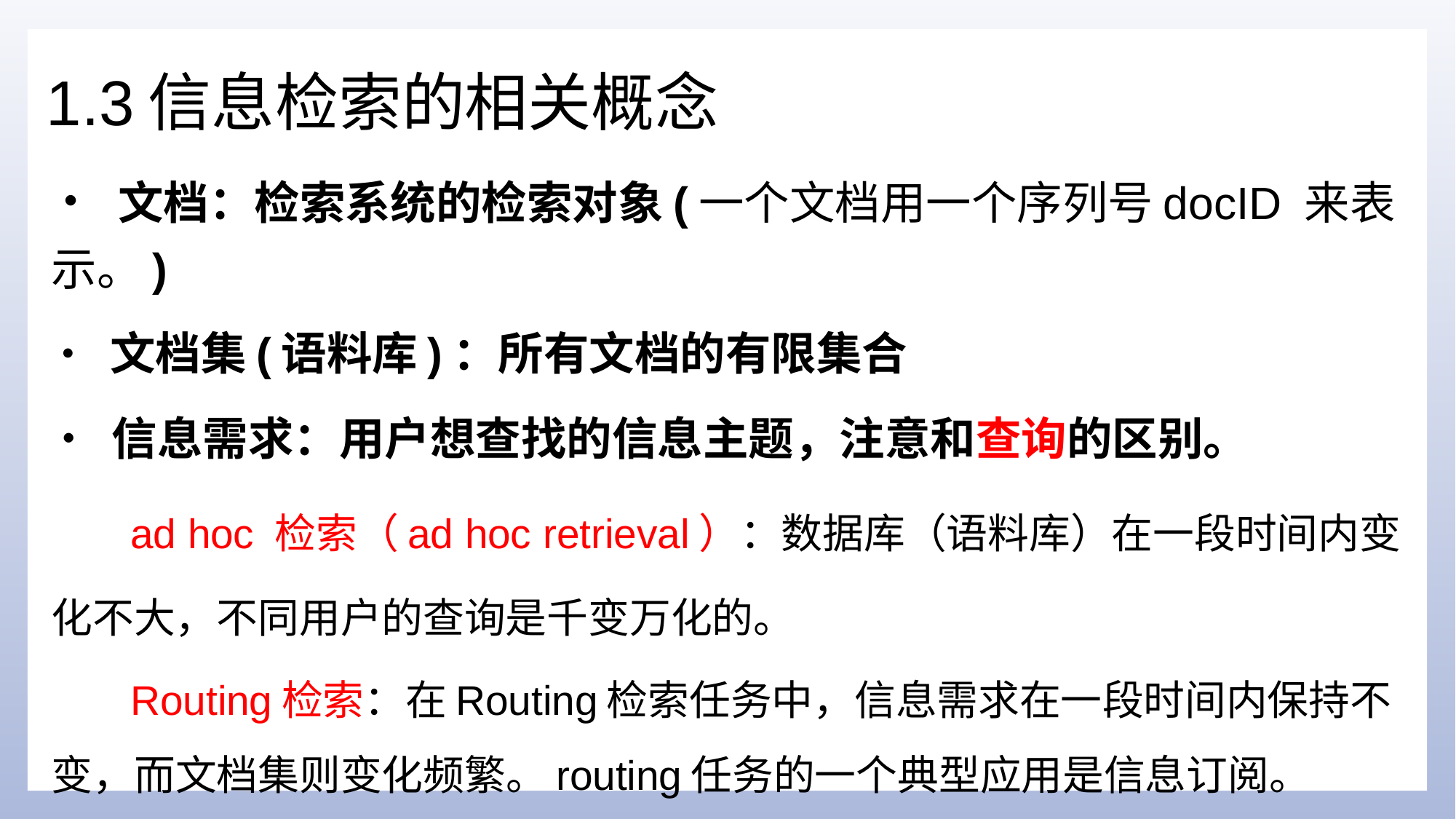

1.3信息检索的相关概念
• 文档：检索系统的检索对象(一个文档用一个序列号docID 来表示。)
• 文档集(语料库)：所有文档的有限集合
• 信息需求：用户想查找的信息主题，注意和查询的区别。
ad hoc 检索（ad hoc retrieval）：数据库（语料库）在一段时间内变化不大，不同用户的查询是千变万化的。
Routing检索：在Routing检索任务中，信息需求在一段时间内保持不变，而文档集则变化频繁。routing任务的一个典型应用是信息订阅。